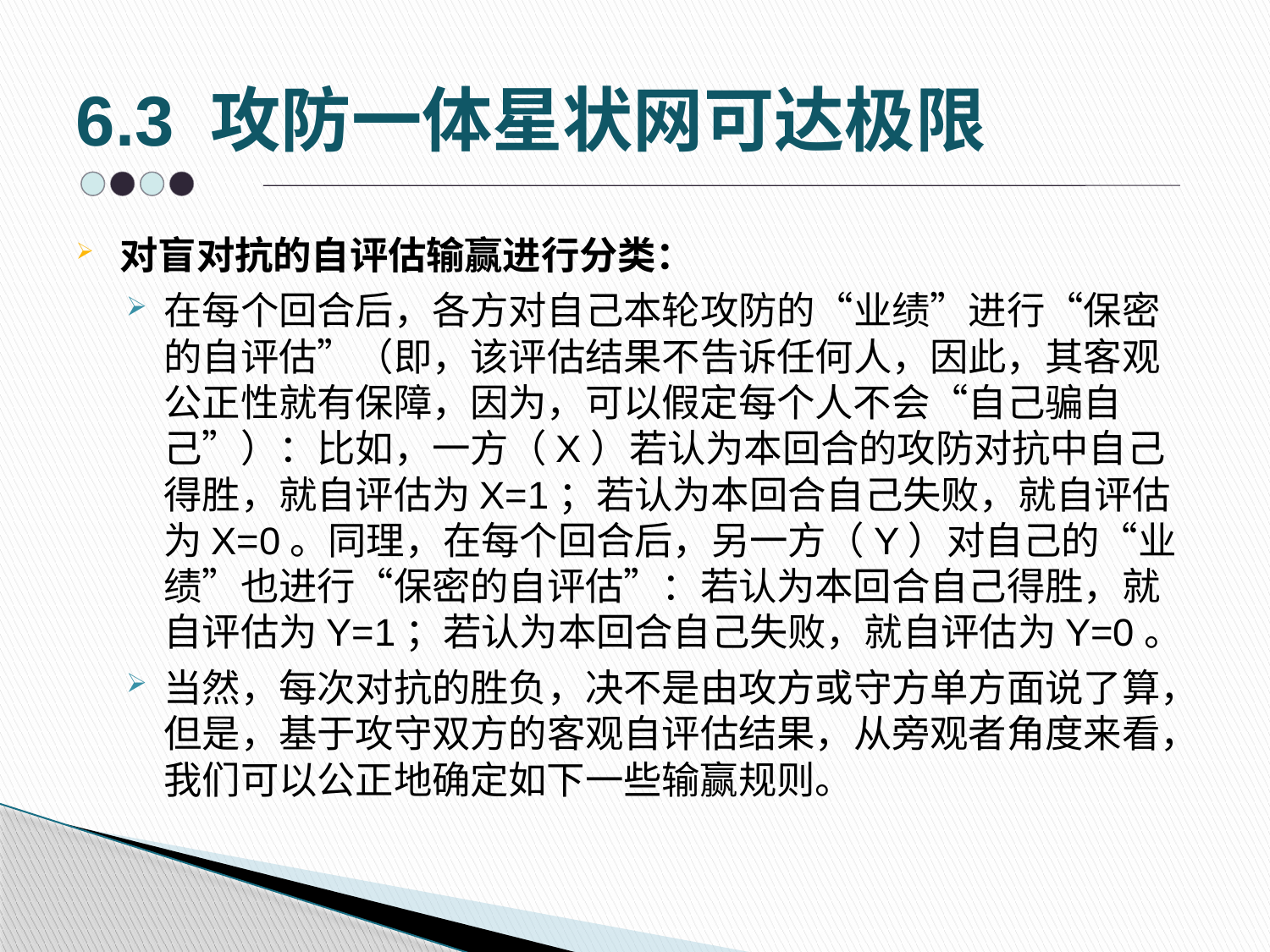

# 6.3 攻防一体星状网可达极限

对盲对抗的自评估输赢进行分类：
在每个回合后，各方对自己本轮攻防的“业绩”进行“保密的自评估”（即，该评估结果不告诉任何人，因此，其客观公正性就有保障，因为，可以假定每个人不会“自己骗自己”）：比如，一方（X）若认为本回合的攻防对抗中自己得胜，就自评估为X=1；若认为本回合自己失败，就自评估为X=0。同理，在每个回合后，另一方（Y）对自己的“业绩”也进行“保密的自评估”：若认为本回合自己得胜，就自评估为Y=1；若认为本回合自己失败，就自评估为Y=0。
当然，每次对抗的胜负，决不是由攻方或守方单方面说了算，但是，基于攻守双方的客观自评估结果，从旁观者角度来看，我们可以公正地确定如下一些输赢规则。